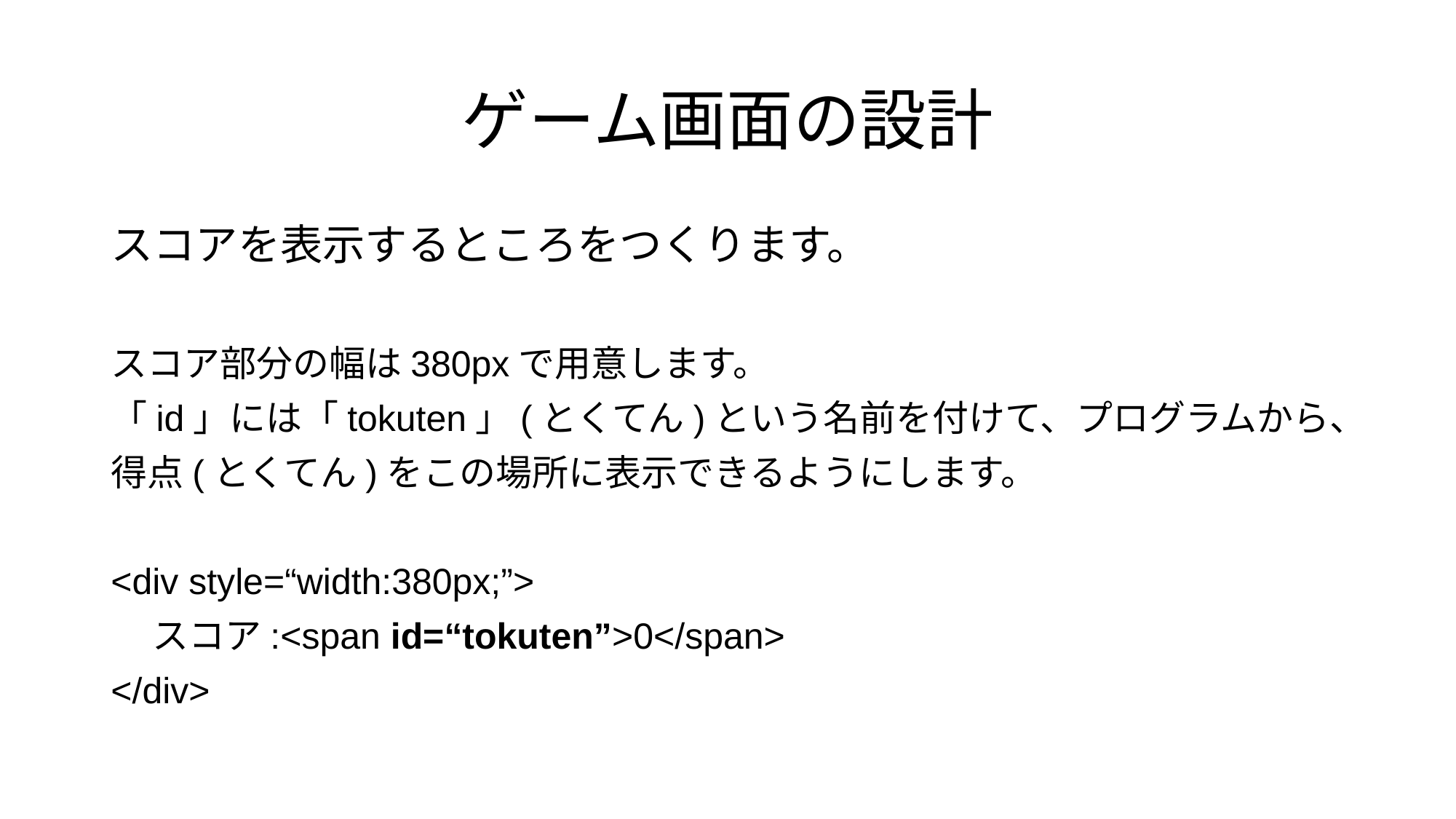

# ゲーム画面の設計
スコアを表示するところをつくります。

スコア部分の幅は380pxで用意します。
「id」には「tokuten」(とくてん)という名前を付けて、プログラムから、
得点(とくてん)をこの場所に表示できるようにします。

<div style=“width:380px;”>
    スコア:<span id=“tokuten”>0</span>
</div>